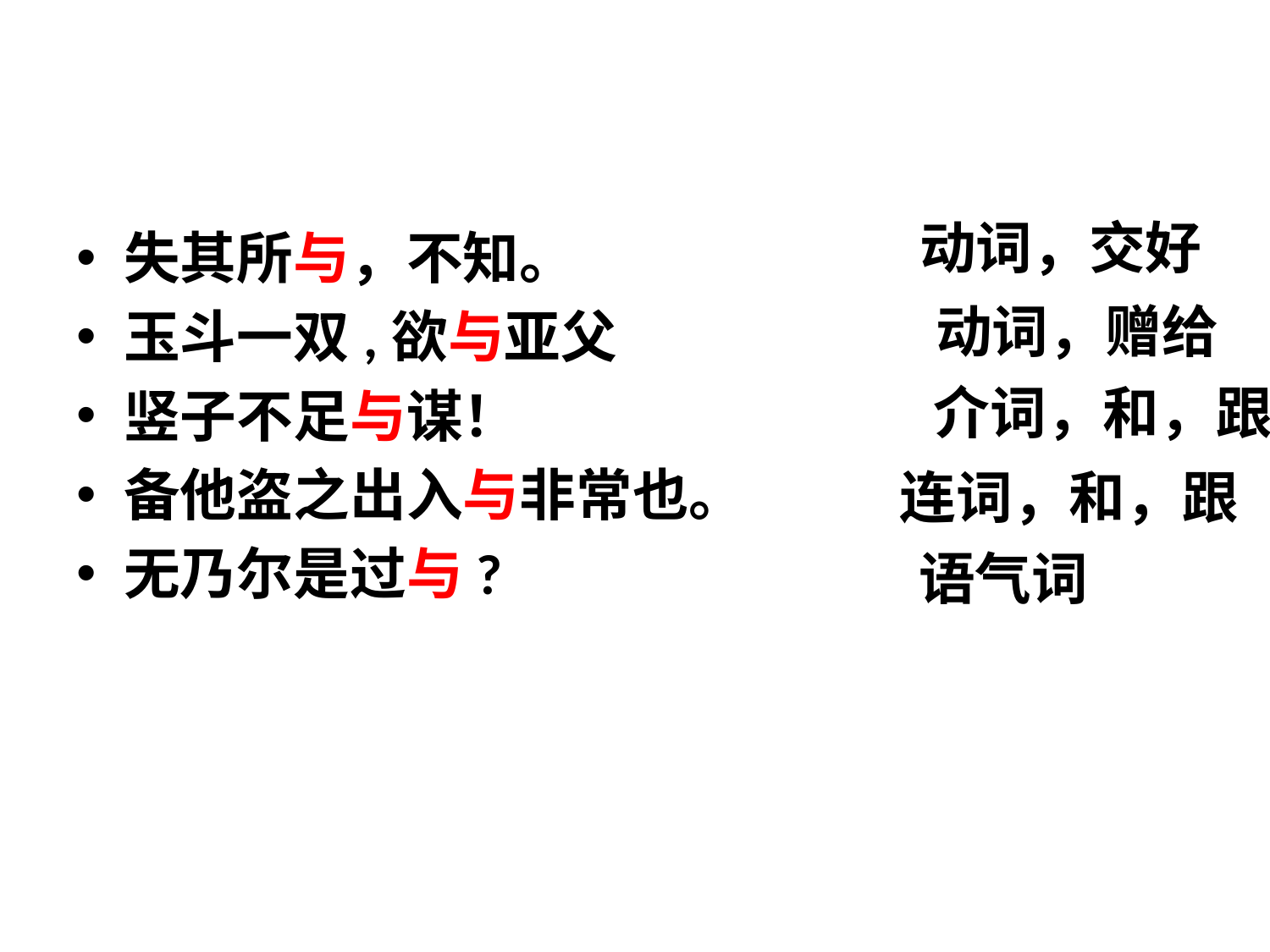

#
动词，交好
失其所与，不知。
玉斗一双,欲与亚父
竖子不足与谋！
备他盗之出入与非常也。
无乃尔是过与?

动词，赠给
介词，和，跟
连词，和，跟
语气词